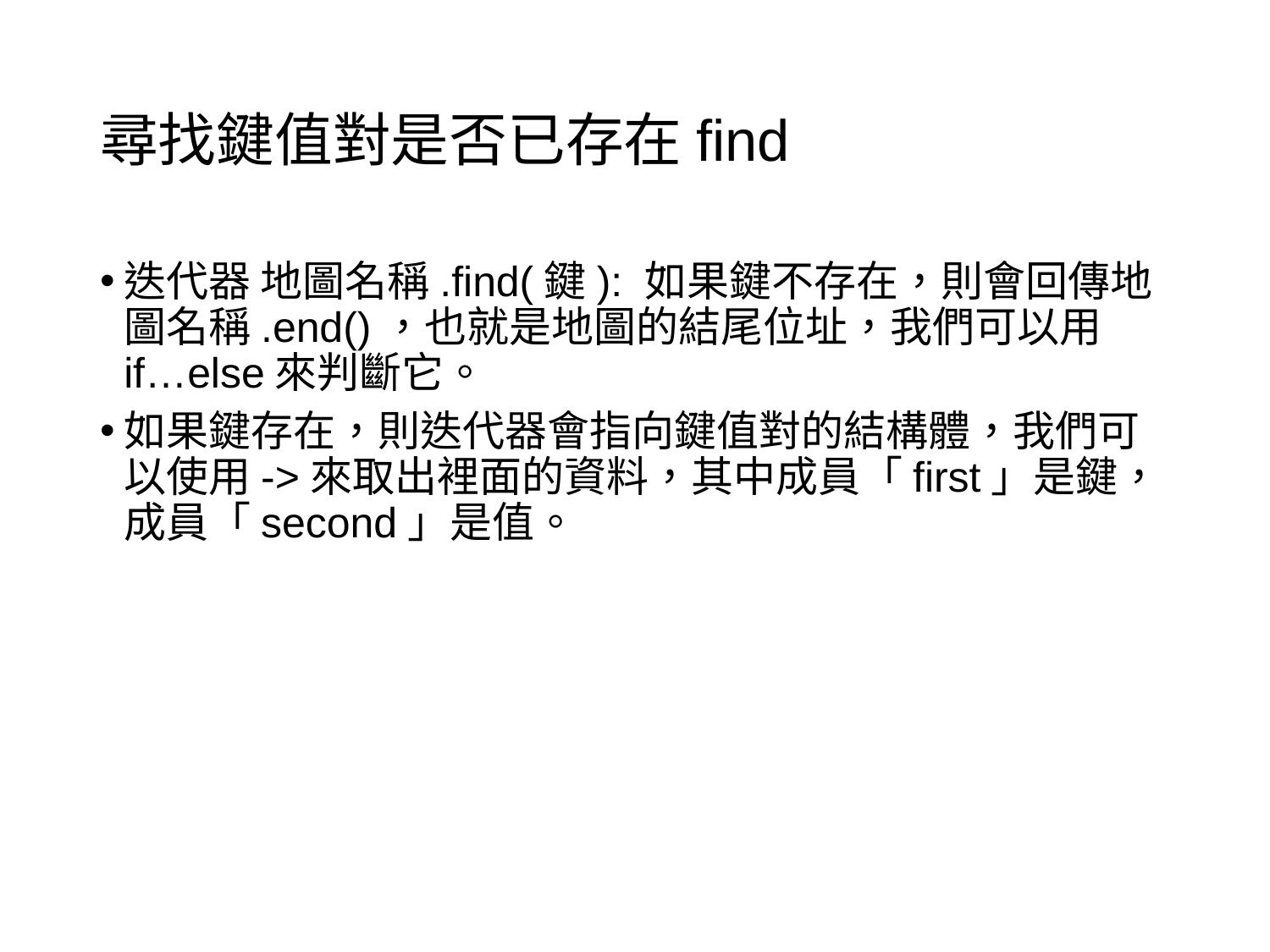

# 尋找鍵值對是否已存在find
迭代器 地圖名稱.find(鍵): 如果鍵不存在，則會回傳地圖名稱.end()，也就是地圖的結尾位址，我們可以用if…else來判斷它。
如果鍵存在，則迭代器會指向鍵值對的結構體，我們可以使用->來取出裡面的資料，其中成員「first」是鍵，成員「second」是值。